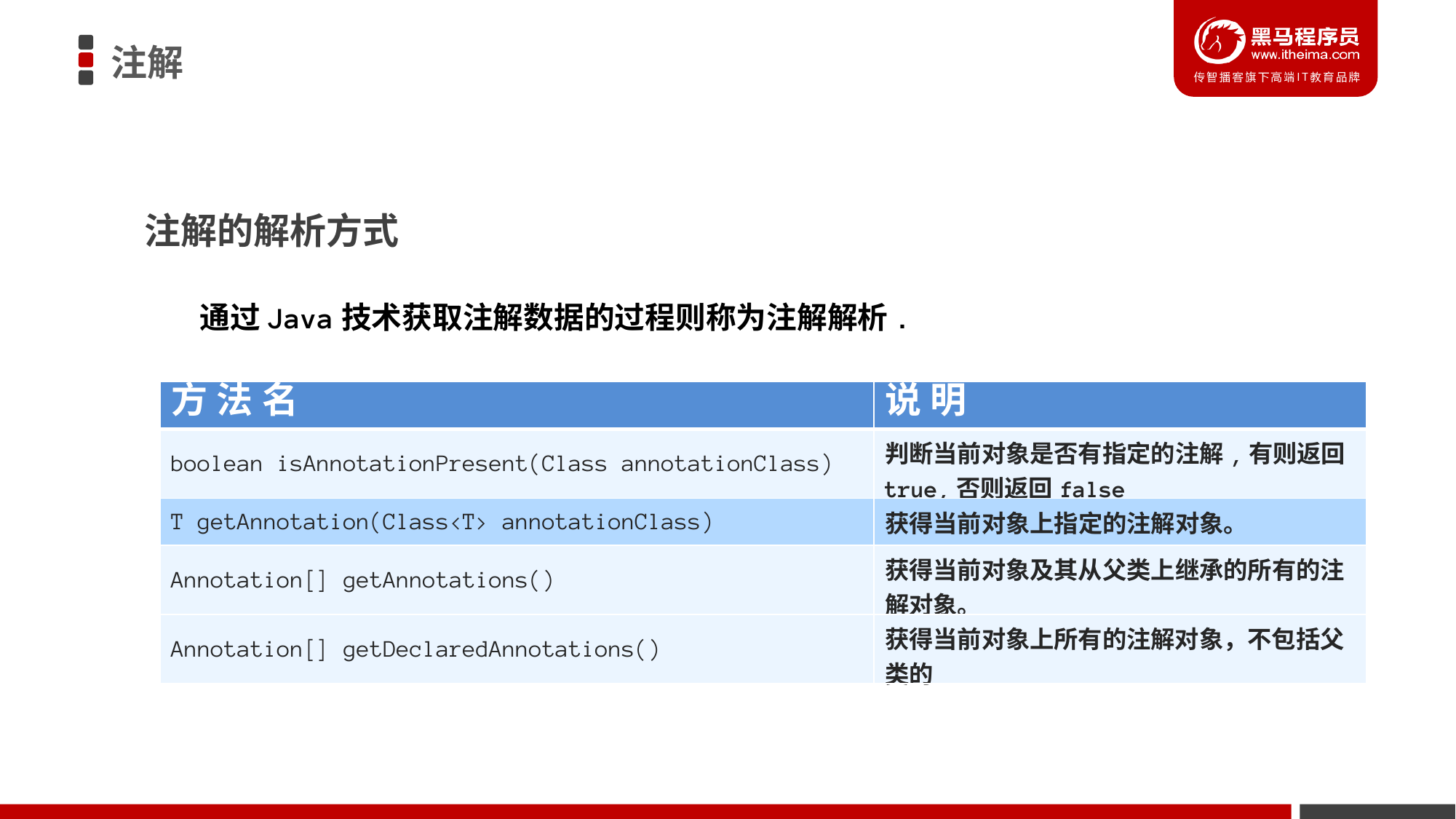

注解
注解的解析方式
通过Java技术获取注解数据的过程则称为注解解析.
| 方法名 | 说明 |
| --- | --- |
| boolean isAnnotationPresent(Class annotationClass) | 判断当前对象是否有指定的注解,有则返回true,否则返回false |
| T getAnnotation(Class<T> annotationClass) | 获得当前对象上指定的注解对象。 |
| Annotation[] getAnnotations() | 获得当前对象及其从父类上继承的所有的注解对象。 |
| Annotation[] getDeclaredAnnotations() | 获得当前对象上所有的注解对象，不包括父类的 |